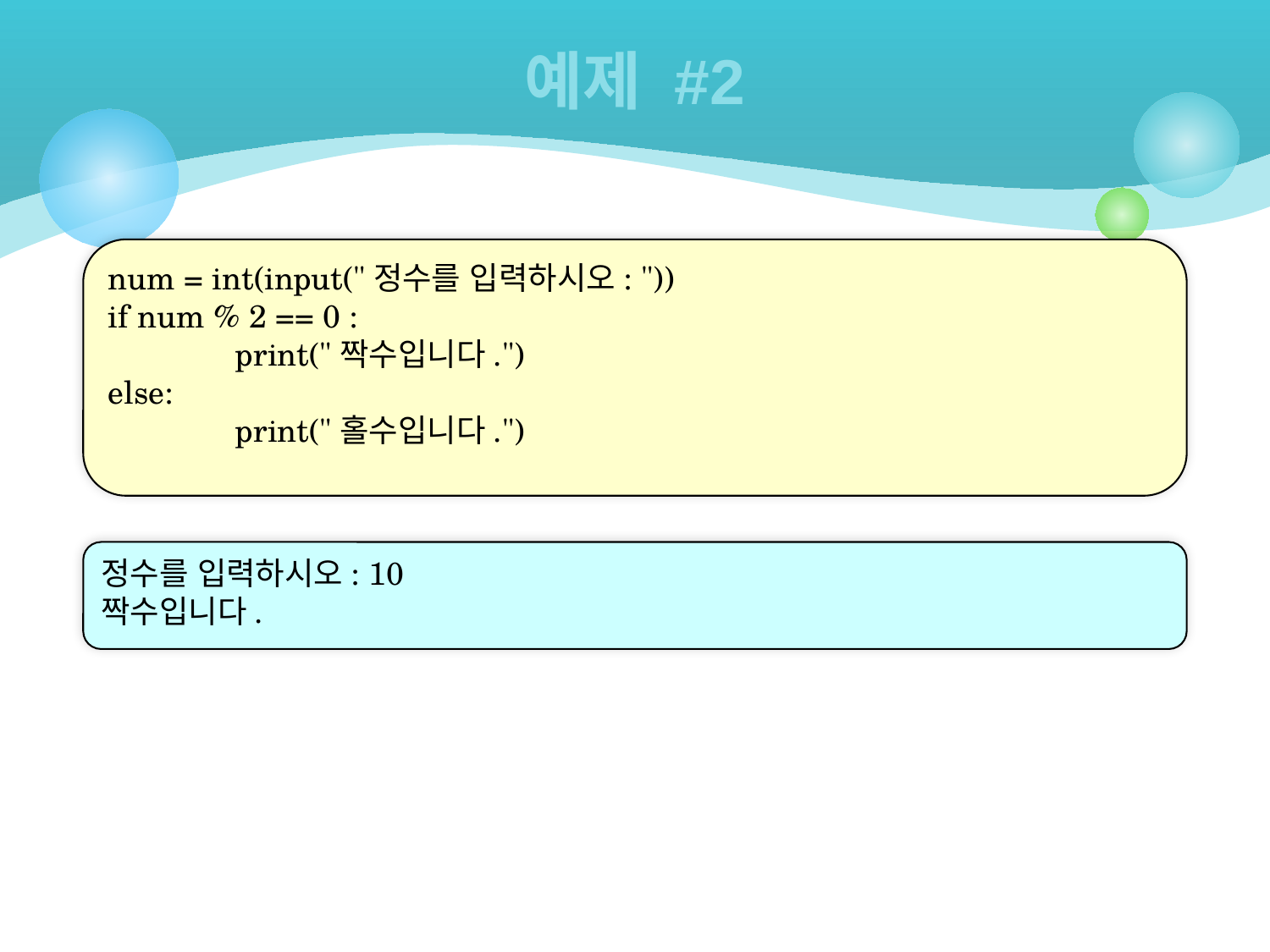

# 예제 #2
num = int(input("정수를 입력하시오: "))
if num % 2 == 0 :
	print("짝수입니다.")
else:
	print("홀수입니다.")
정수를 입력하시오: 10
짝수입니다.